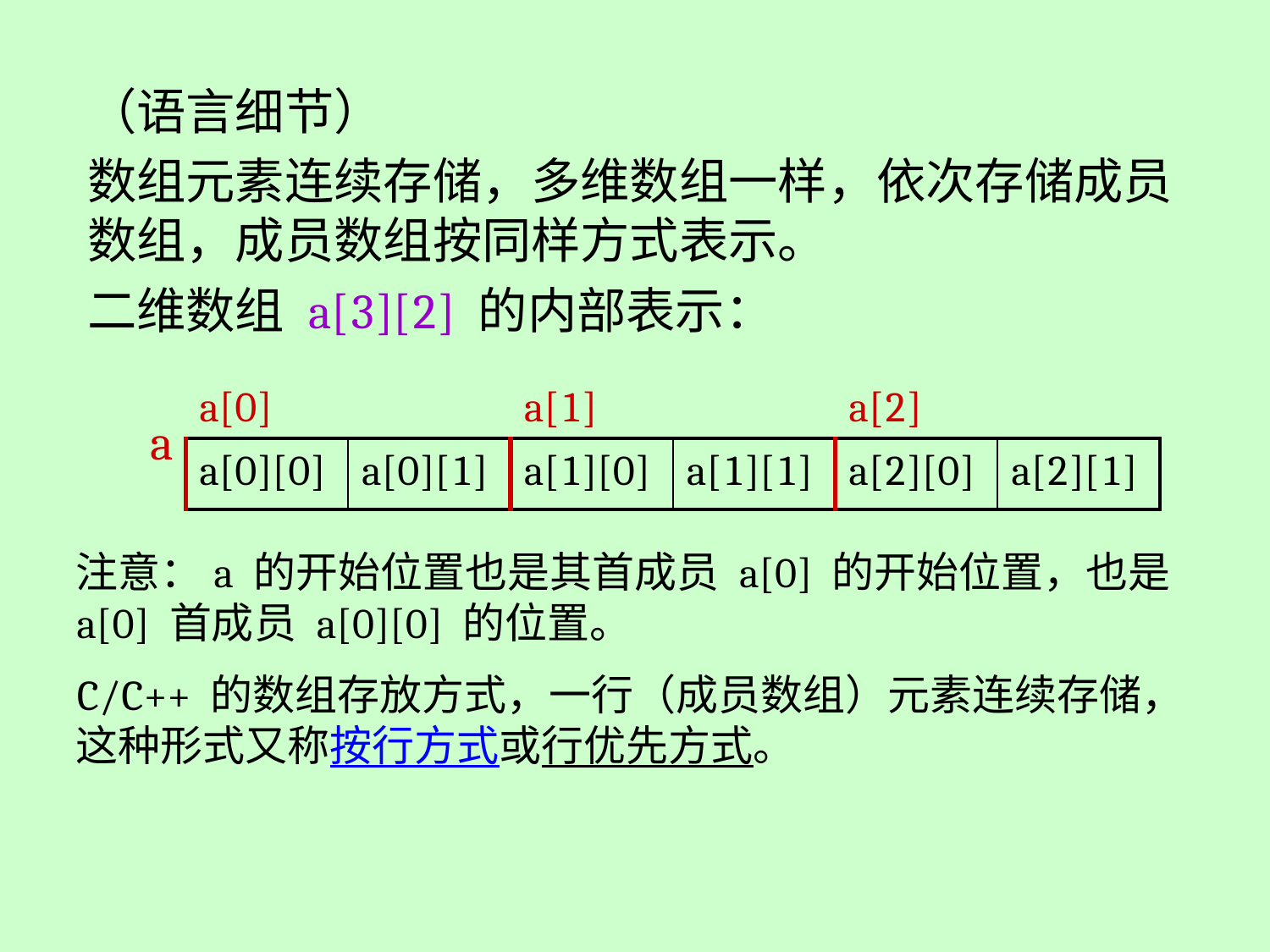

（语言细节）
数组元素连续存储，多维数组一样，依次存储成员数组，成员数组按同样方式表示。
二维数组 a[3][2] 的内部表示：
| a | a[0] |  | a[1] |  | a[2] |  |
| --- | --- | --- | --- | --- | --- | --- |
|  | a[0][0] | a[0][1] | a[1][0] | a[1][1] | a[2][0] | a[2][1] |
注意：a 的开始位置也是其首成员 a[0] 的开始位置，也是 a[0] 首成员 a[0][0] 的位置。
C/C++ 的数组存放方式，一行（成员数组）元素连续存储，这种形式又称按行方式或行优先方式。
66